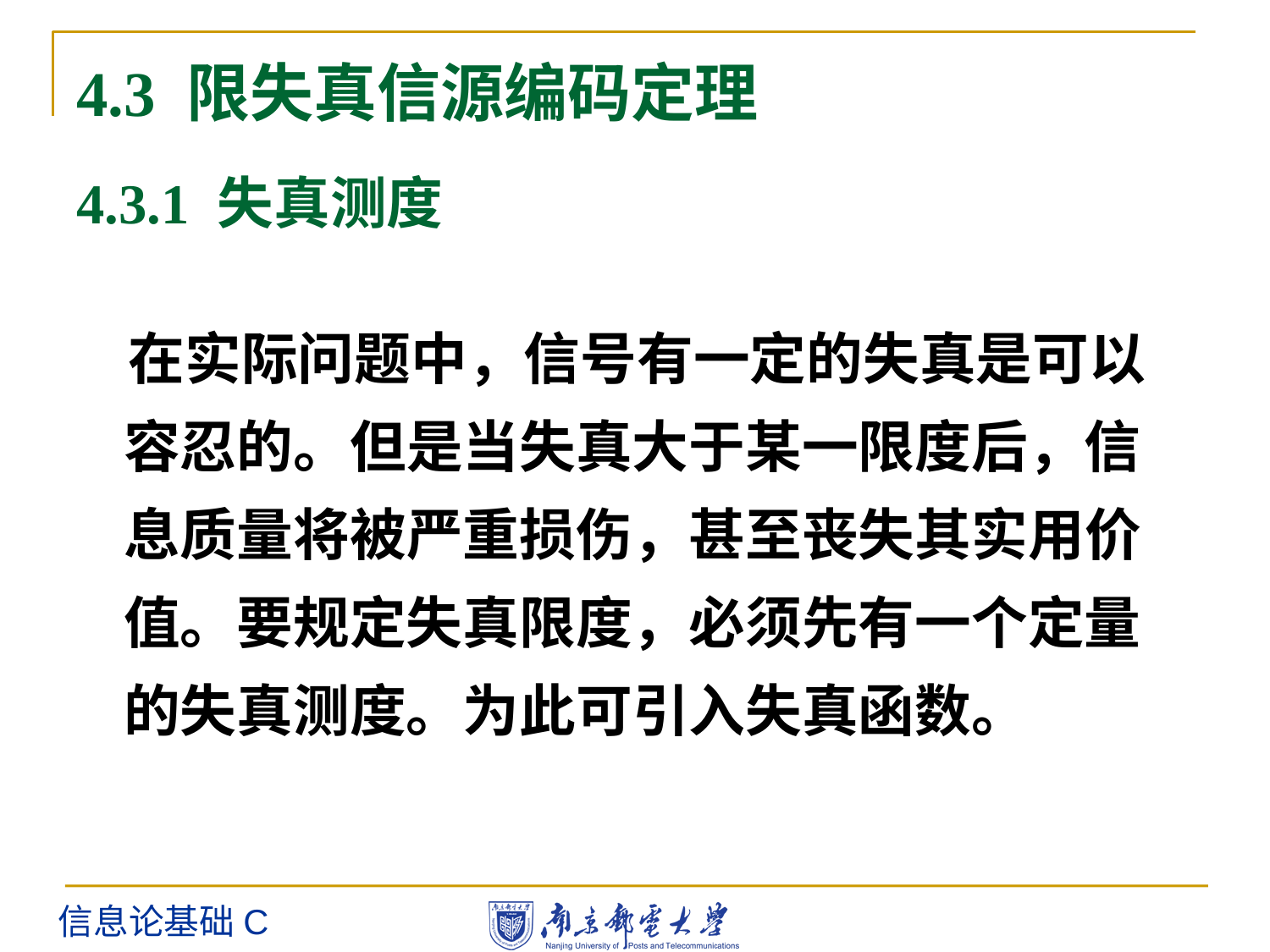

# 4.3 限失真信源编码定理
4.3.1 失真测度

   在实际问题中，信号有一定的失真是可以容忍的。但是当失真大于某一限度后，信息质量将被严重损伤，甚至丧失其实用价值。要规定失真限度，必须先有一个定量的失真测度。为此可引入失真函数。
34